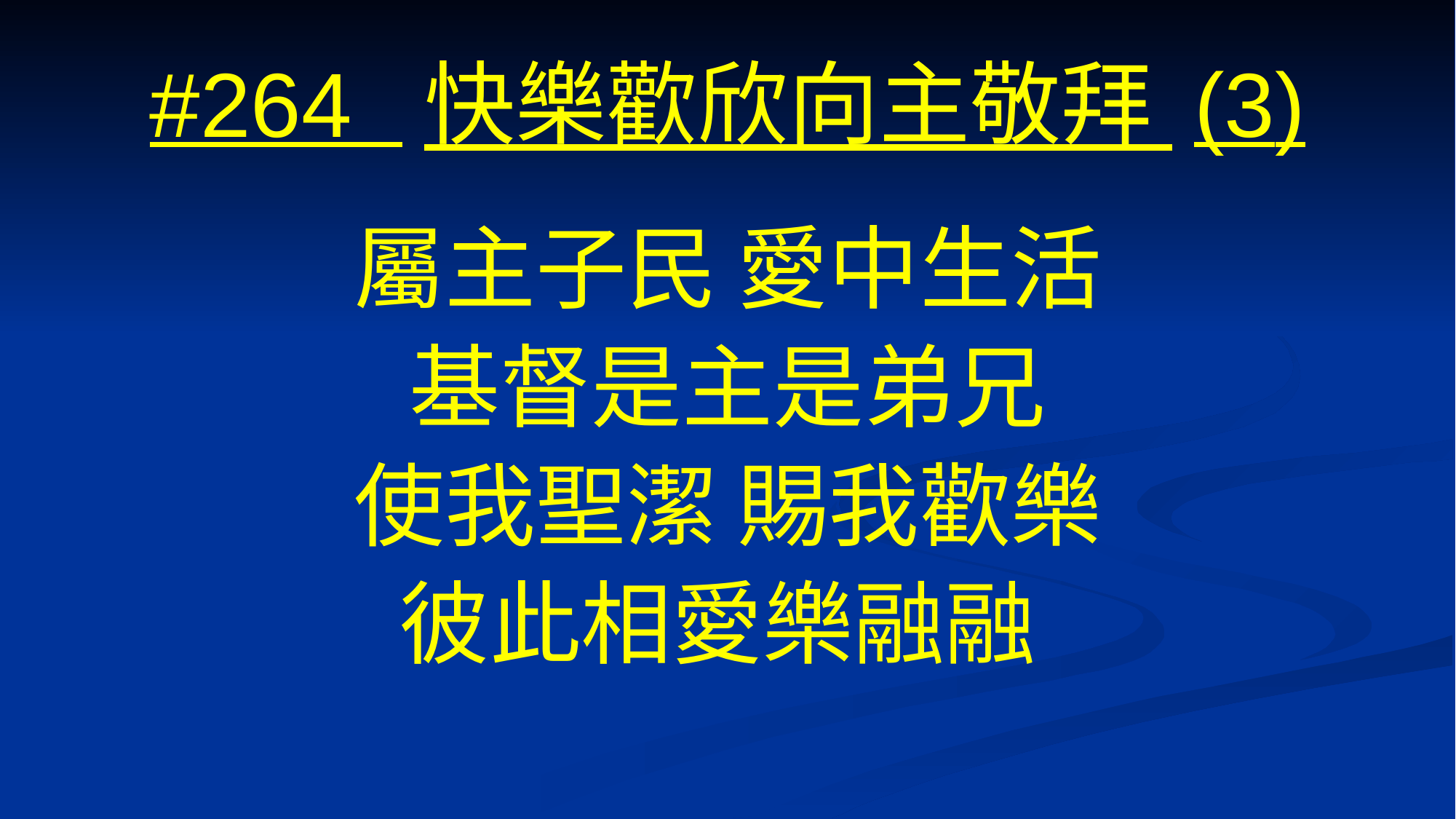

# #264  快樂歡欣向主敬拜 (3)
屬主子民 愛中生活
基督是主是弟兄
使我聖潔 賜我歡樂
彼此相愛樂融融